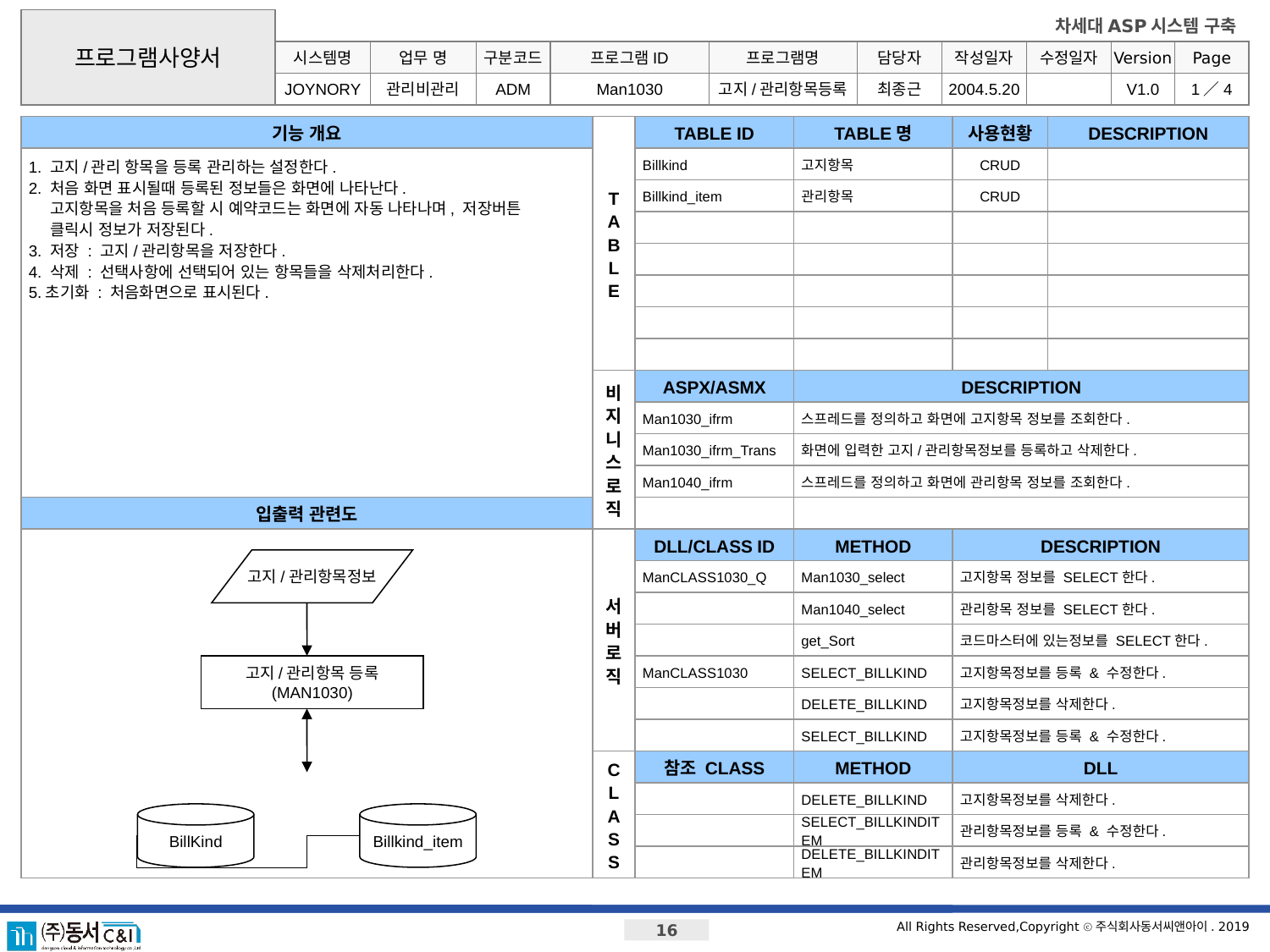

프로그램사양서
시스템명
업무 명
구분코드
프로그램ID
프로그램명
JOYNORY
관리비관리
ADM
Man1030
고지/관리항목등록
최종근
2004.5.20

V1.0
1／4
기능 개요
T
A
B
L
E
TABLE ID
TABLE명
사용현황
DESCRIPTION
1. 고지/관리 항목을 등록 관리하는 설정한다.
2. 처음 화면 표시될때 등록된 정보들은 화면에 나타난다.
    고지항목을 처음 등록할 시 예약코드는 화면에 자동 나타나며, 저장버튼
    클릭시 정보가 저장된다.
3. 저장 : 고지/관리항목을 저장한다.
4. 삭제 : 선택사항에 선택되어 있는 항목들을 삭제처리한다.
5.초기화 : 처음화면으로 표시된다.

Billkind
고지항목
CRUD

Billkind_item
관리항목
CRUD

비지니스로직
ASPX/ASMX
DESCRIPTION
Man1030_ifrm
스프레드를 정의하고 화면에 고지항목 정보를 조회한다.
Man1030_ifrm_Trans
화면에 입력한 고지/관리항목정보를 등록하고 삭제한다.
Man1040_ifrm
스프레드를 정의하고 화면에 관리항목 정보를 조회한다.
입출력 관련도

서버로직
DLL/CLASS ID
METHOD
DESCRIPTION
고지/관리항목정보
ManCLASS1030_Q
Man1030_select
고지항목 정보를 SELECT한다.

Man1040_select
관리항목 정보를 SELECT한다.

get_Sort
코드마스터에 있는정보를 SELECT한다.
고지/관리항목 등록
(MAN1030)
ManCLASS1030
SELECT_BILLKIND
고지항목정보를 등록 & 수정한다.

DELETE_BILLKIND
고지항목정보를 삭제한다.

SELECT_BILLKIND

고지항목정보를 등록 & 수정한다.
C
L
A
S
S
참조 CLASS
METHOD
DLL

DELETE_BILLKIND

고지항목정보를 삭제한다.
BillKind
Billkind_item

SELECT_BILLKINDITEM

관리항목정보를 등록 & 수정한다.

DELETE_BILLKINDITEM

관리항목정보를 삭제한다.